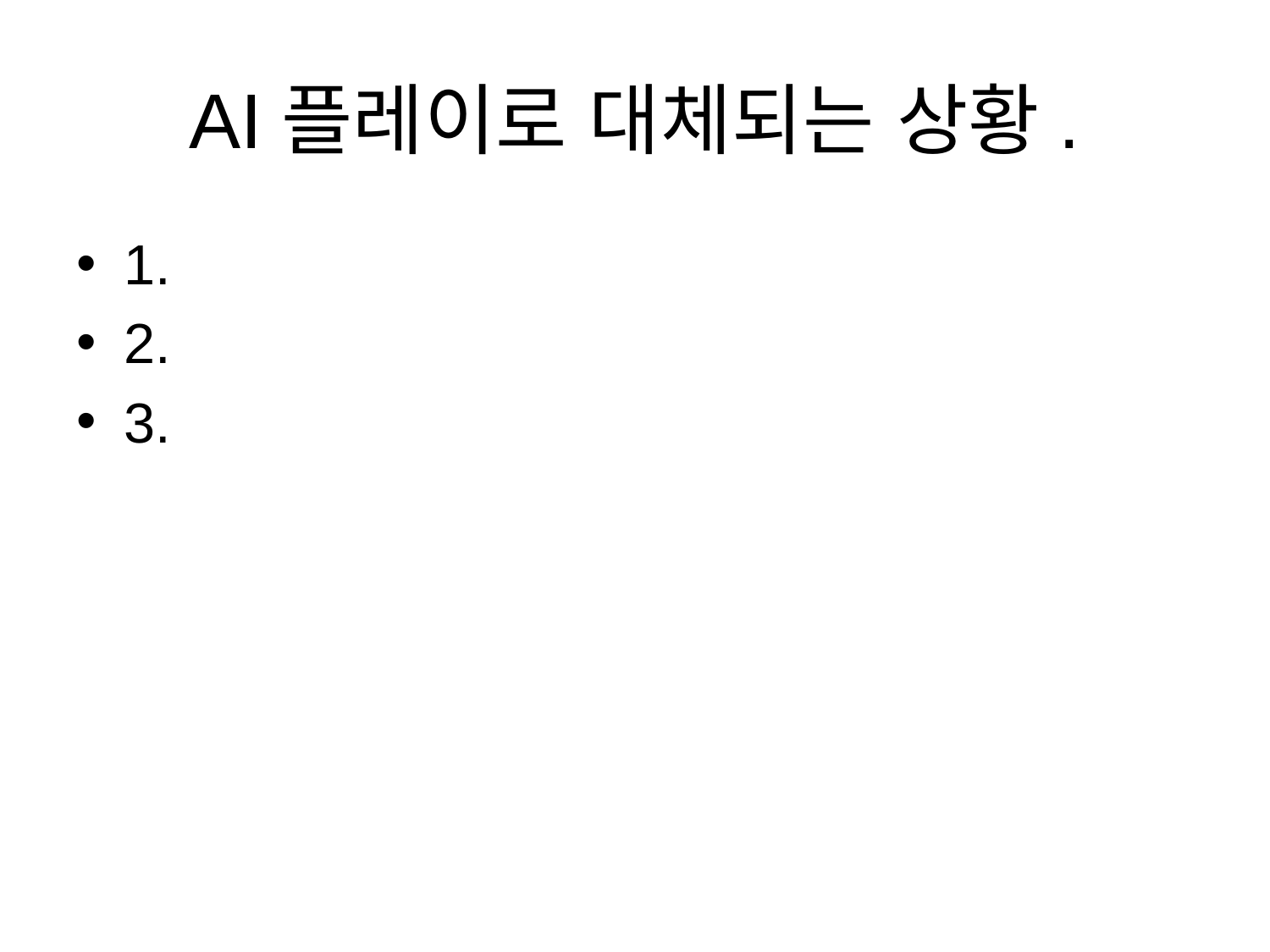

# AI플레이로 대체되는 상황.
1.
2.
3.